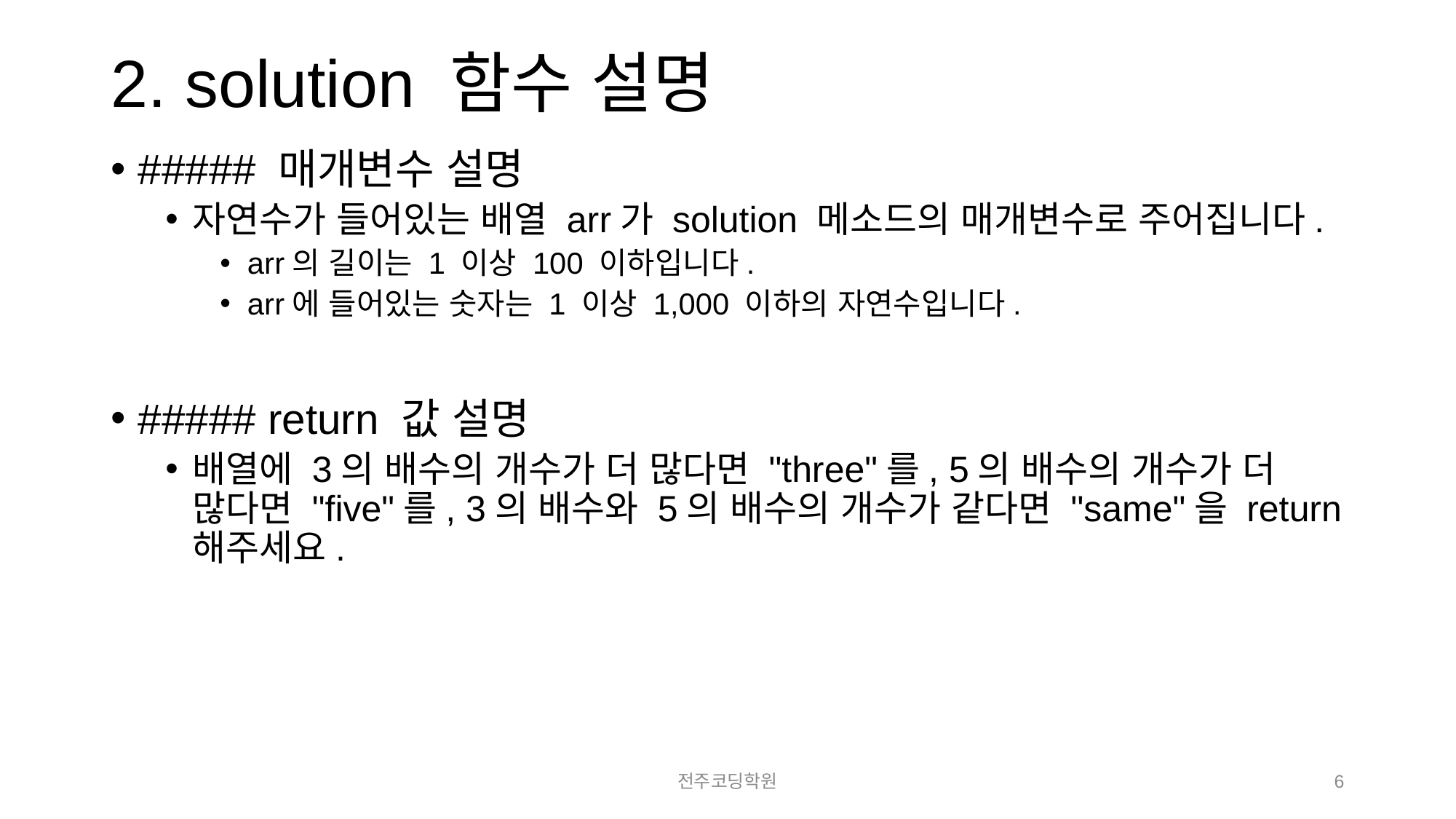

# 2. solution 함수 설명
##### 매개변수 설명
자연수가 들어있는 배열 arr가 solution 메소드의 매개변수로 주어집니다.
arr의 길이는 1 이상 100 이하입니다.
arr에 들어있는 숫자는 1 이상 1,000 이하의 자연수입니다.

##### return 값 설명
배열에 3의 배수의 개수가 더 많다면 "three"를, 5의 배수의 개수가 더 많다면 "five"를, 3의 배수와 5의 배수의 개수가 같다면 "same"을 return 해주세요.
전주코딩학원
6